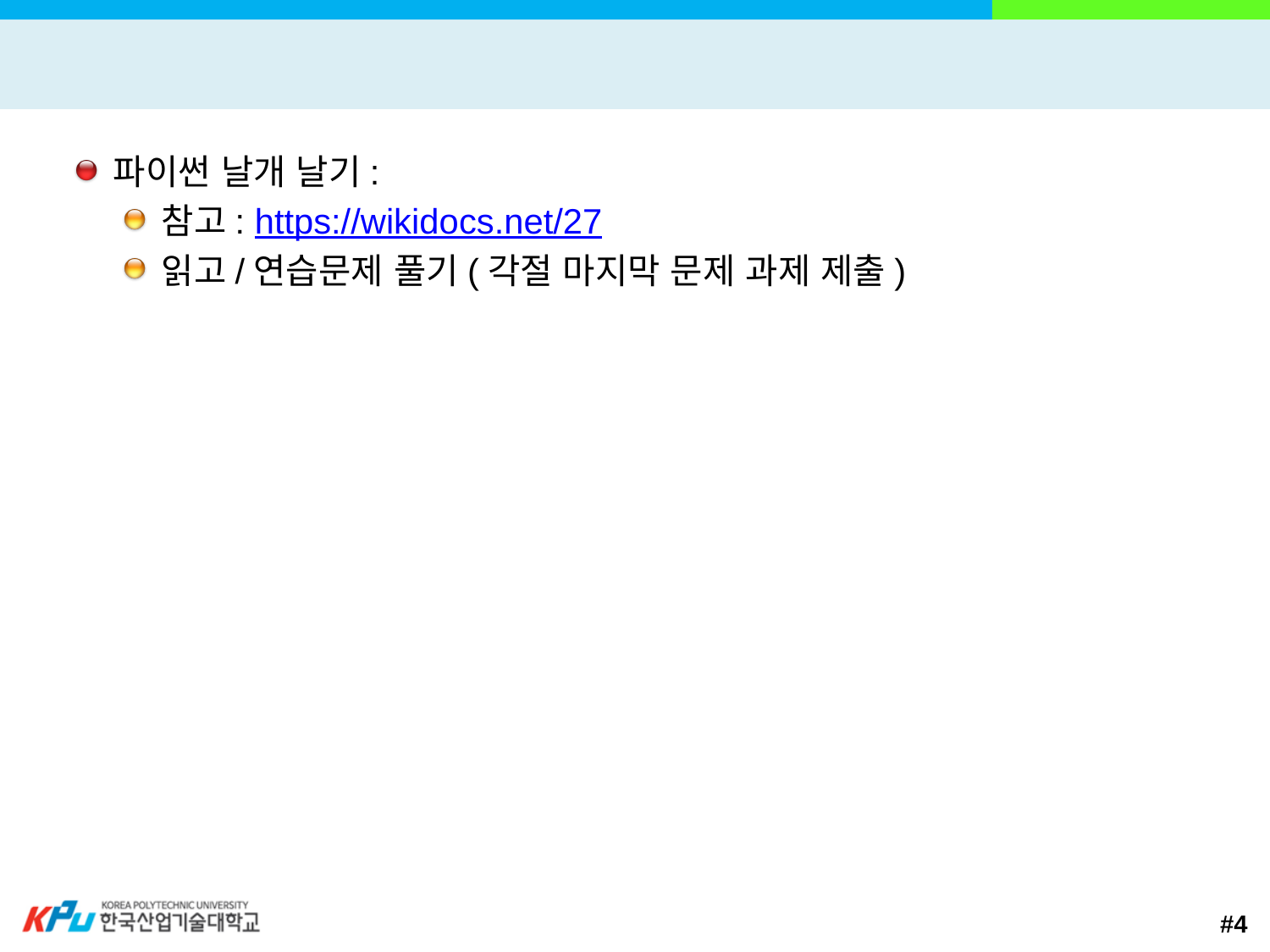

#
파이썬 날개 날기:
참고: https://wikidocs.net/27
읽고/연습문제 풀기(각절 마지막 문제 과제 제출)